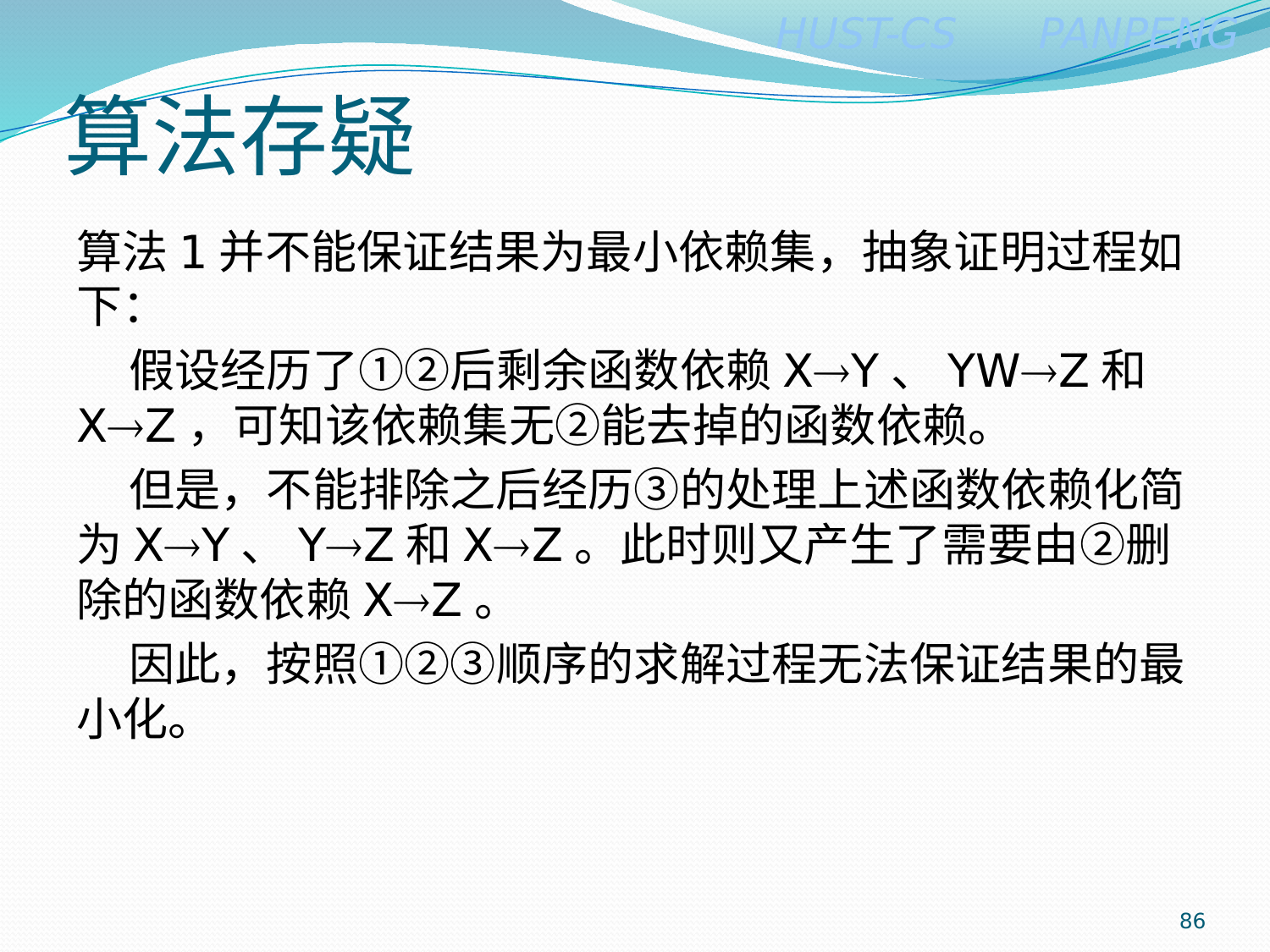

# 算法存疑
算法1并不能保证结果为最小依赖集，抽象证明过程如下：
    假设经历了①②后剩余函数依赖X→Y、YW→Z和X→Z，可知该依赖集无②能去掉的函数依赖。
    但是，不能排除之后经历③的处理上述函数依赖化简为X→Y、Y→Z和X→Z。此时则又产生了需要由②删除的函数依赖X→Z。
    因此，按照①②③顺序的求解过程无法保证结果的最小化。

86